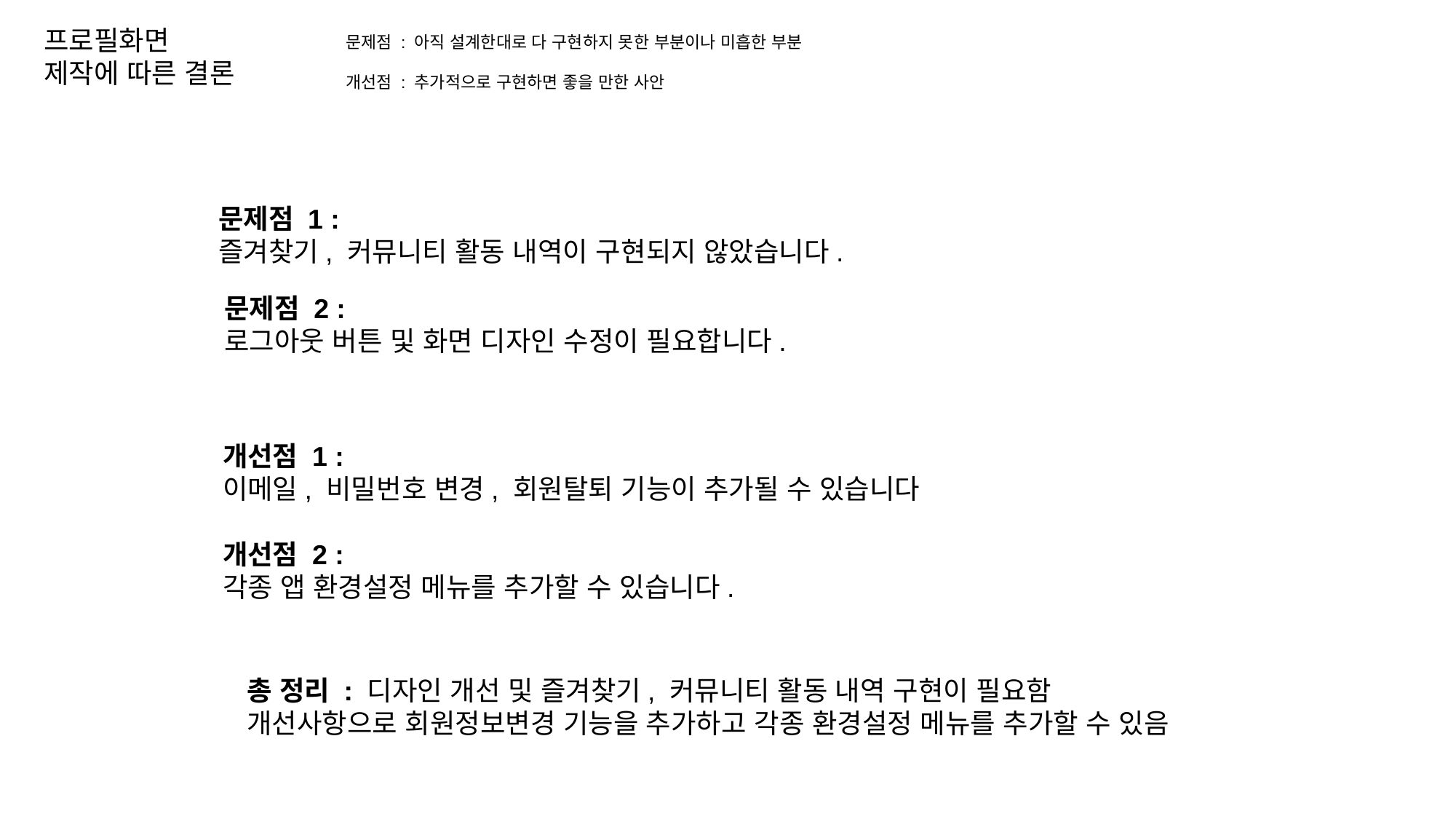

프로필화면
제작에 따른 결론
문제점 : 아직 설계한대로 다 구현하지 못한 부분이나 미흡한 부분

개선점 : 추가적으로 구현하면 좋을 만한 사안
문제점 1 :
즐겨찾기, 커뮤니티 활동 내역이 구현되지 않았습니다.
문제점 2 :
로그아웃 버튼 및 화면 디자인 수정이 필요합니다.
개선점 1 :
이메일, 비밀번호 변경, 회원탈퇴 기능이 추가될 수 있습니다

개선점 2 :
각종 앱 환경설정 메뉴를 추가할 수 있습니다.
총 정리 : 디자인 개선 및 즐겨찾기, 커뮤니티 활동 내역 구현이 필요함
개선사항으로 회원정보변경 기능을 추가하고 각종 환경설정 메뉴를 추가할 수 있음